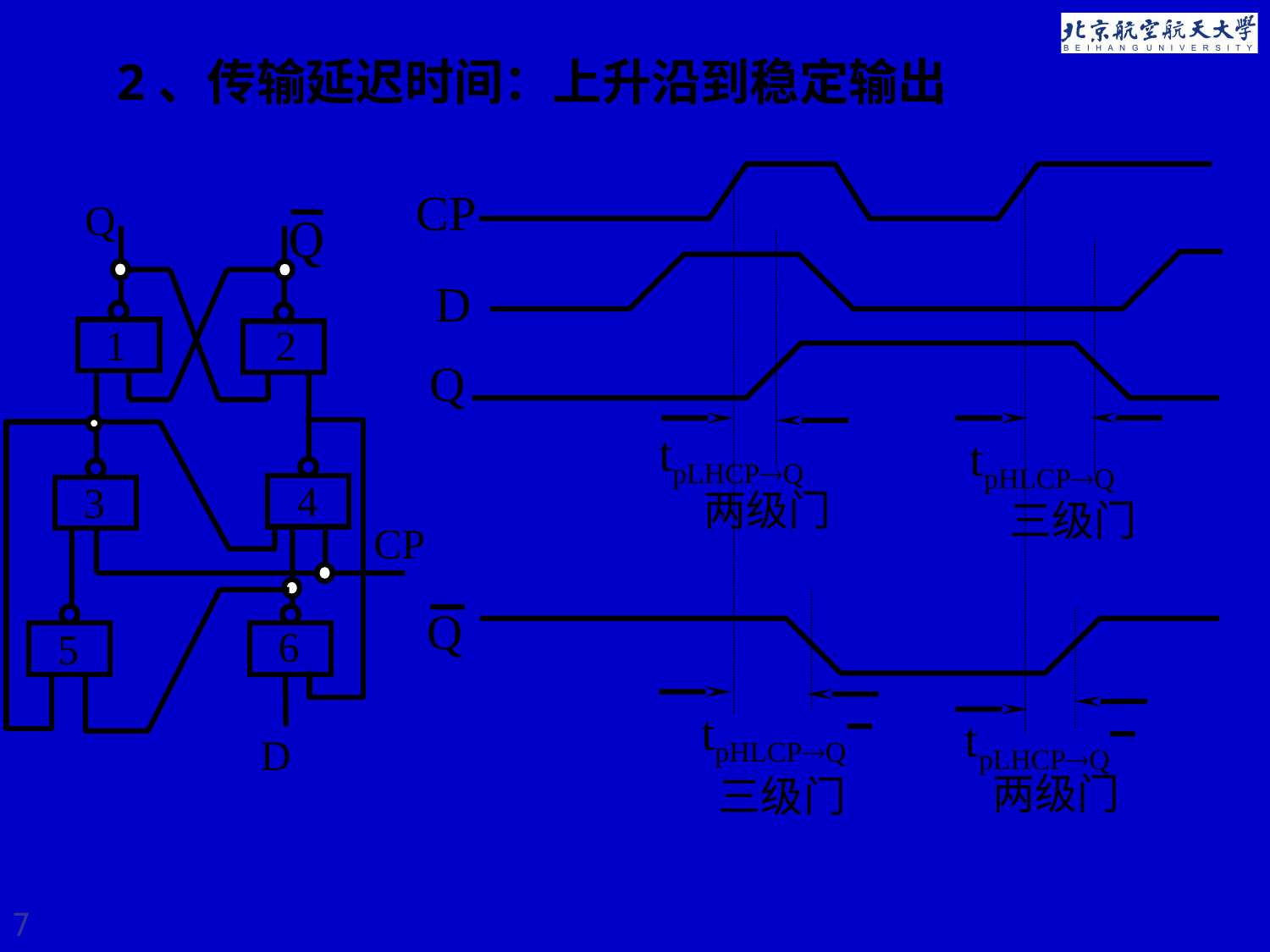

2、传输延迟时间：上升沿到稳定输出

CP

D

Q
Q

CP

D
1
2
4
3
6
5

Q
Q

tpLHCP→Q

tpHLCP→Q

 tpHLCP→Q

 tpLHCP→Q

两级门
三级门
两级门
三级门
7